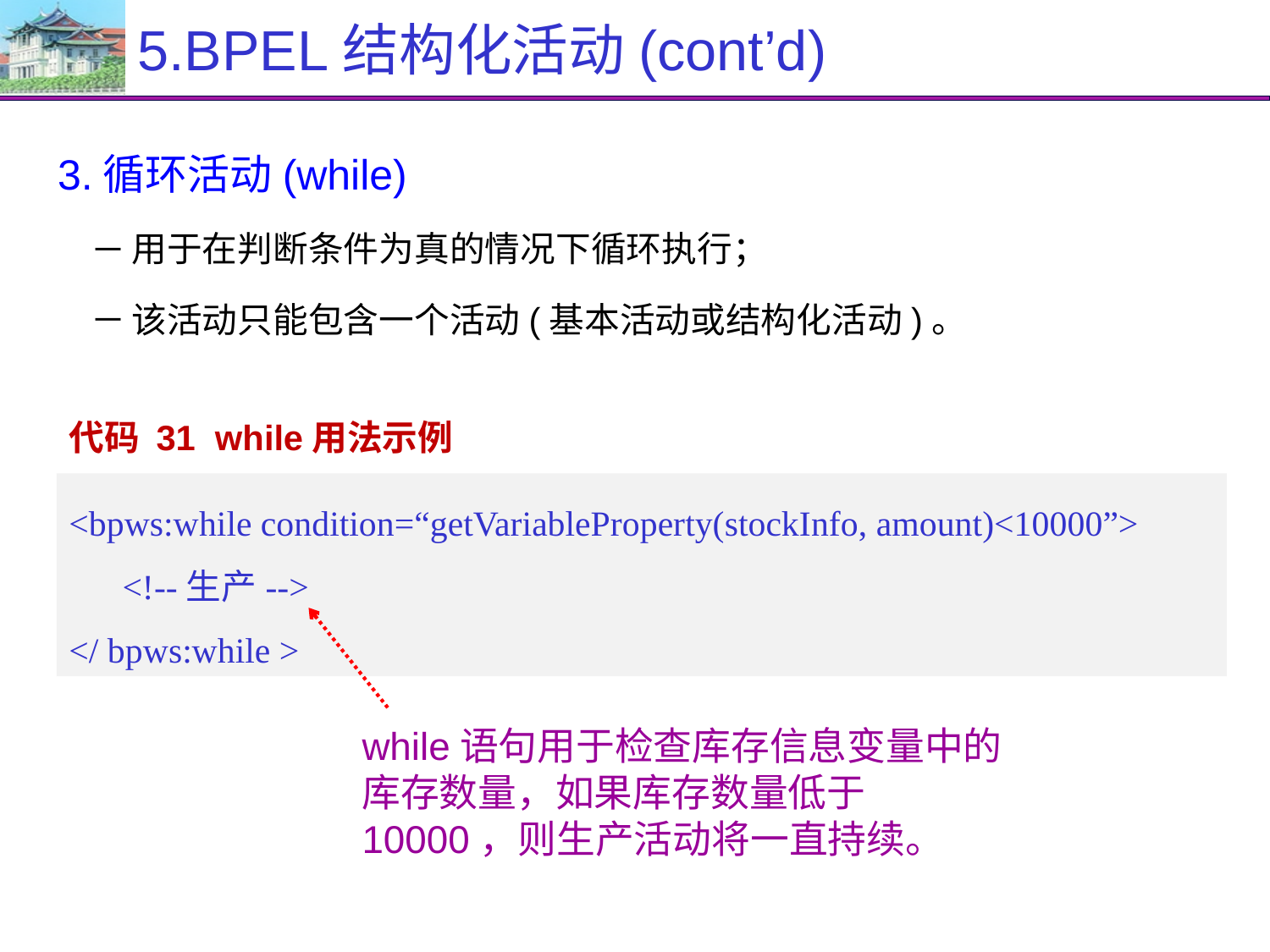

# 5.BPEL结构化活动(cont’d)
3.循环活动(while)
用于在判断条件为真的情况下循环执行；
该活动只能包含一个活动(基本活动或结构化活动)。
代码 31  while用法示例
<bpws:while condition=“getVariableProperty(stockInfo, amount)<10000”>
      <!--生产-->
</ bpws:while >
while语句用于检查库存信息变量中的库存数量，如果库存数量低于10000，则生产活动将一直持续。